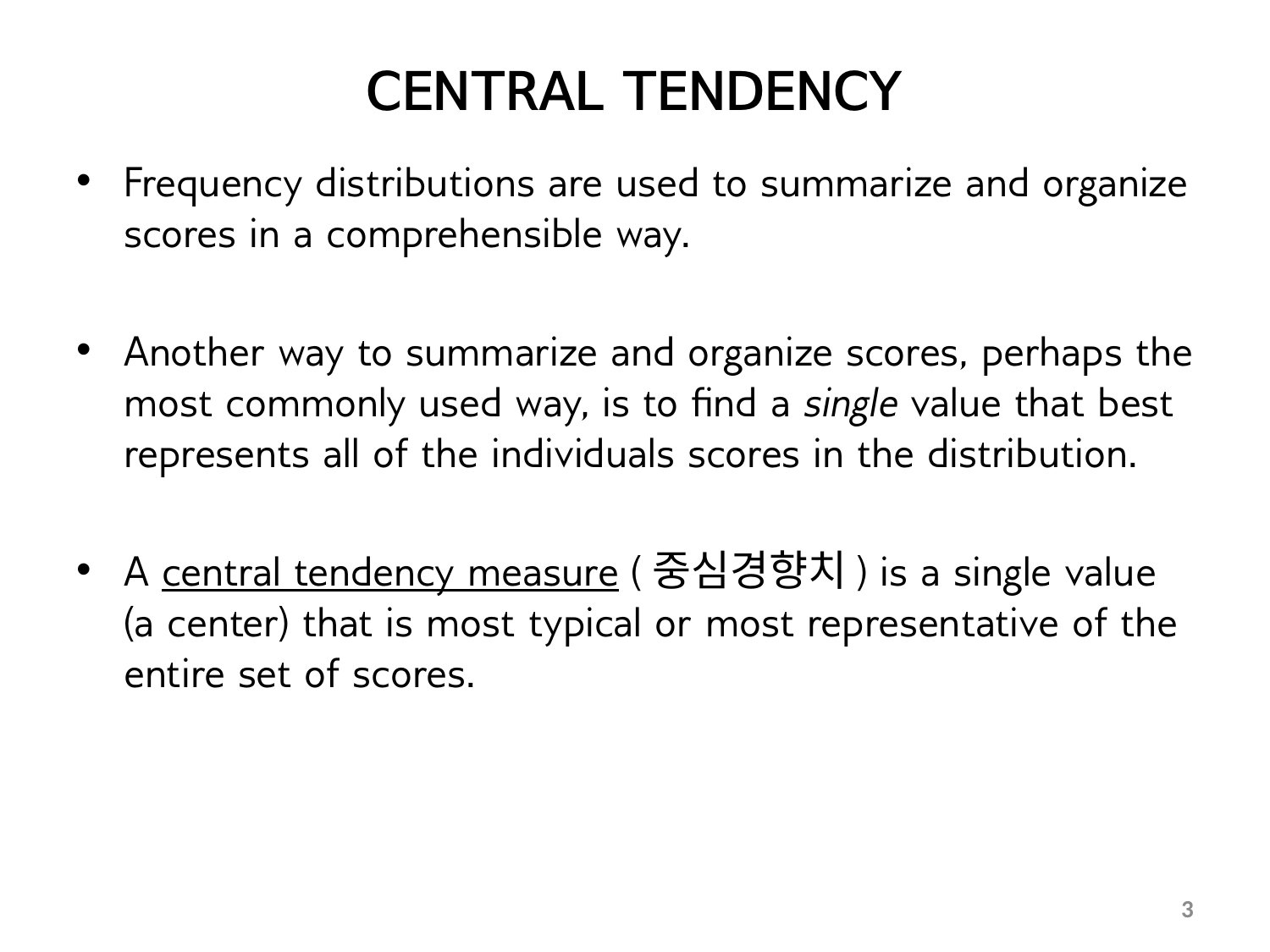

# CENTRAL TENDENCY
Frequency distributions are used to summarize and organize scores in a comprehensible way.

Another way to summarize and organize scores, perhaps the most commonly used way, is to find a single value that best represents all of the individuals scores in the distribution.

A central tendency measure (중심경향치) is a single value (a center) that is most typical or most representative of the entire set of scores.
3